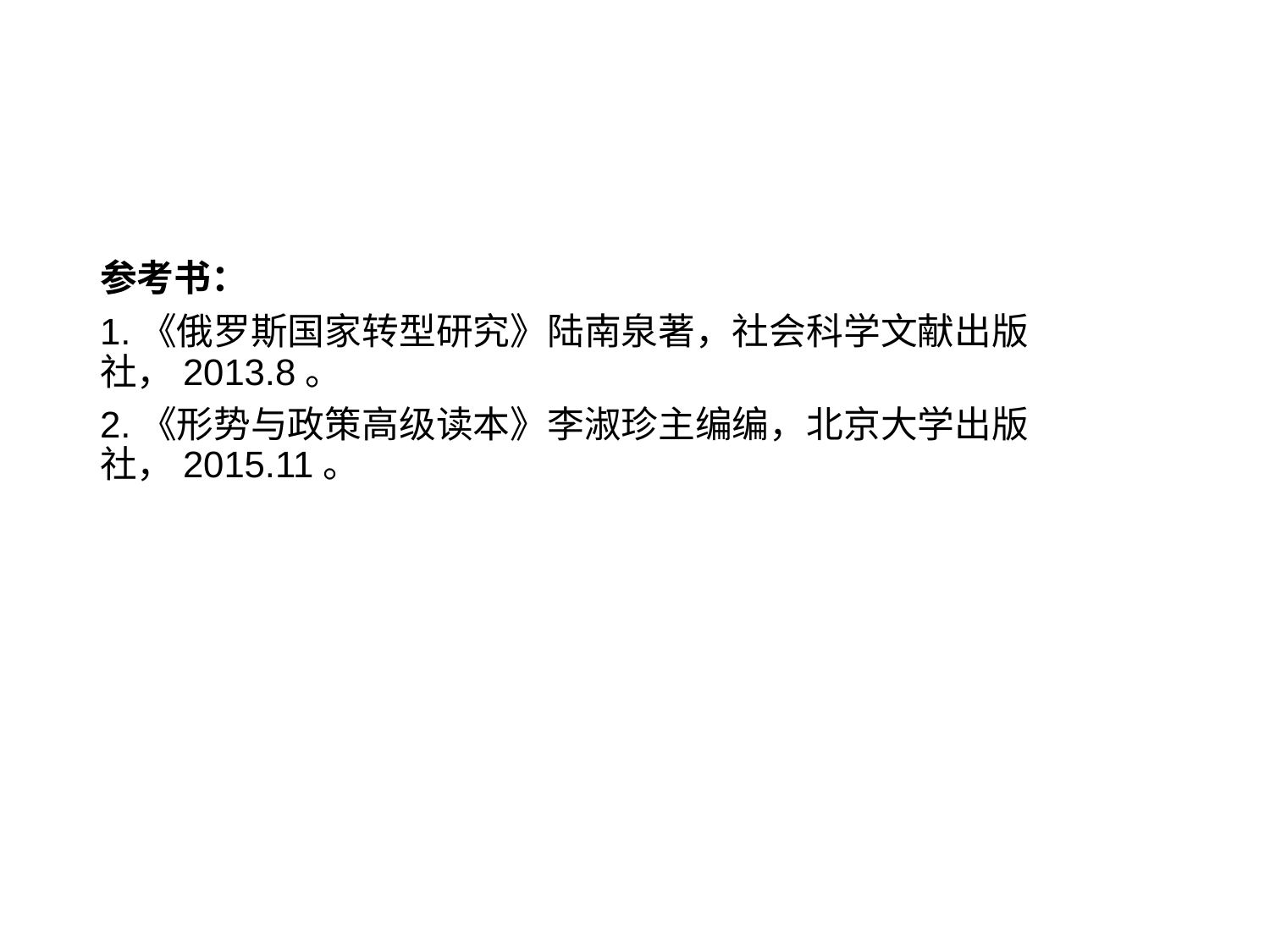

参考书：
1.《俄罗斯国家转型研究》陆南泉著，社会科学文献出版社，2013.8。
2.《形势与政策高级读本》李淑珍主编编，北京大学出版社，2015.11。